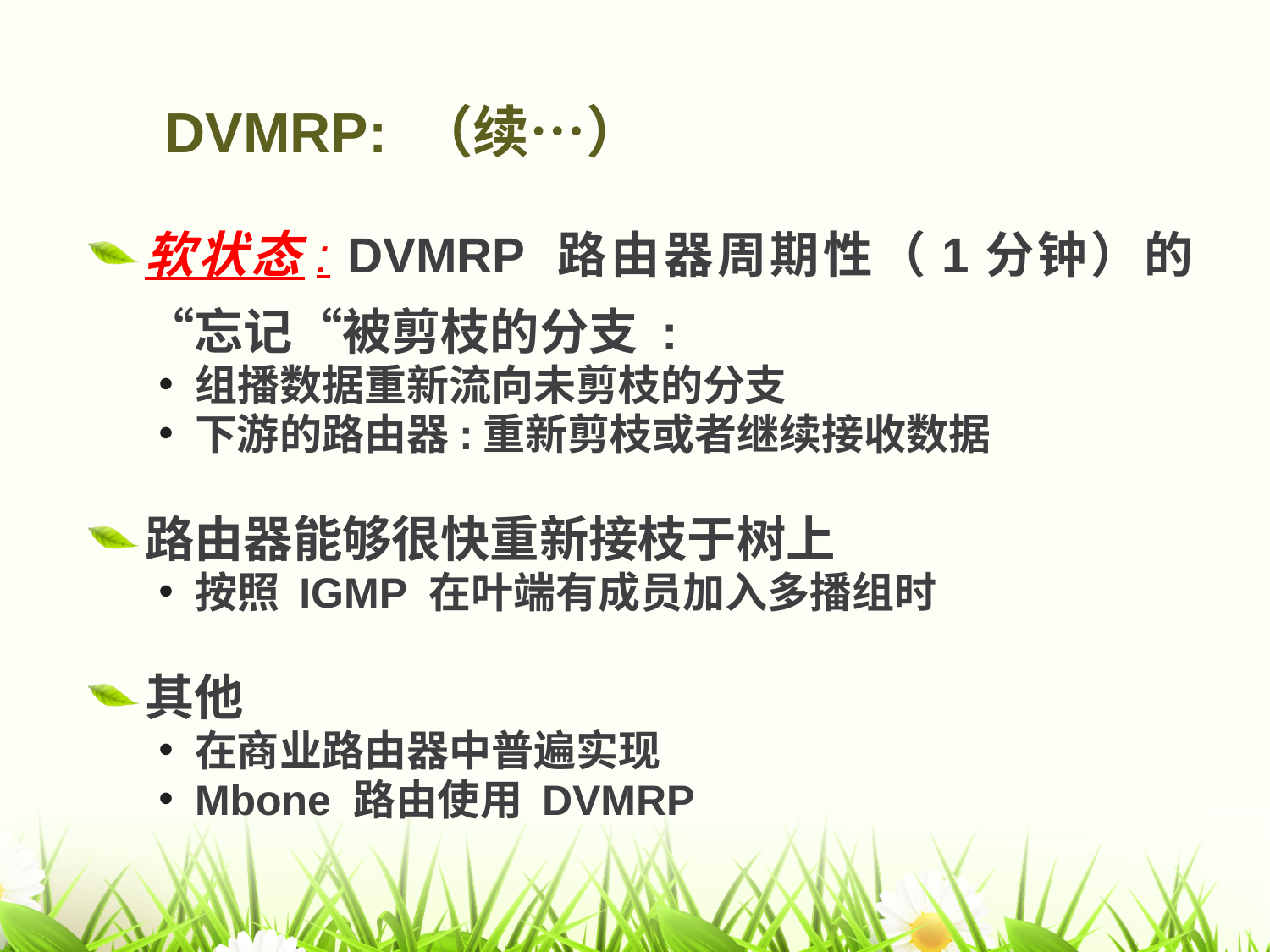

# DVMRP: （续…）
软状态: DVMRP 路由器周期性（1分钟）的
“忘记“被剪枝的分支 :
组播数据重新流向未剪枝的分支
下游的路由器:重新剪枝或者继续接收数据
路由器能够很快重新接枝于树上
按照 IGMP 在叶端有成员加入多播组时
其他
在商业路由器中普遍实现
Mbone 路由使用 DVMRP